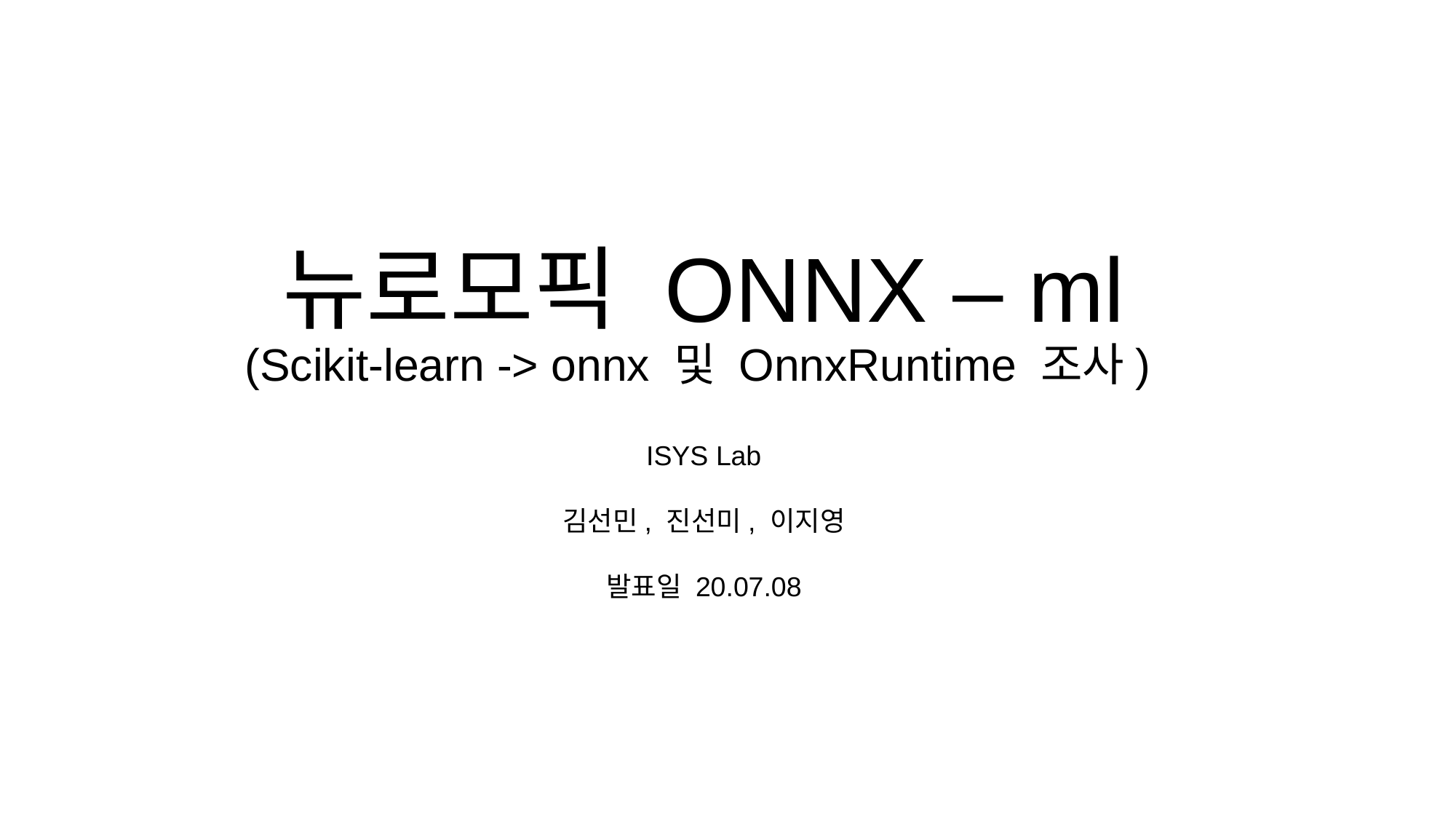

# 뉴로모픽 ONNX – ml (Scikit-learn -> onnx 및 OnnxRuntime 조사)
ISYS Lab

김선민, 진선미, 이지영

발표일 20.07.08